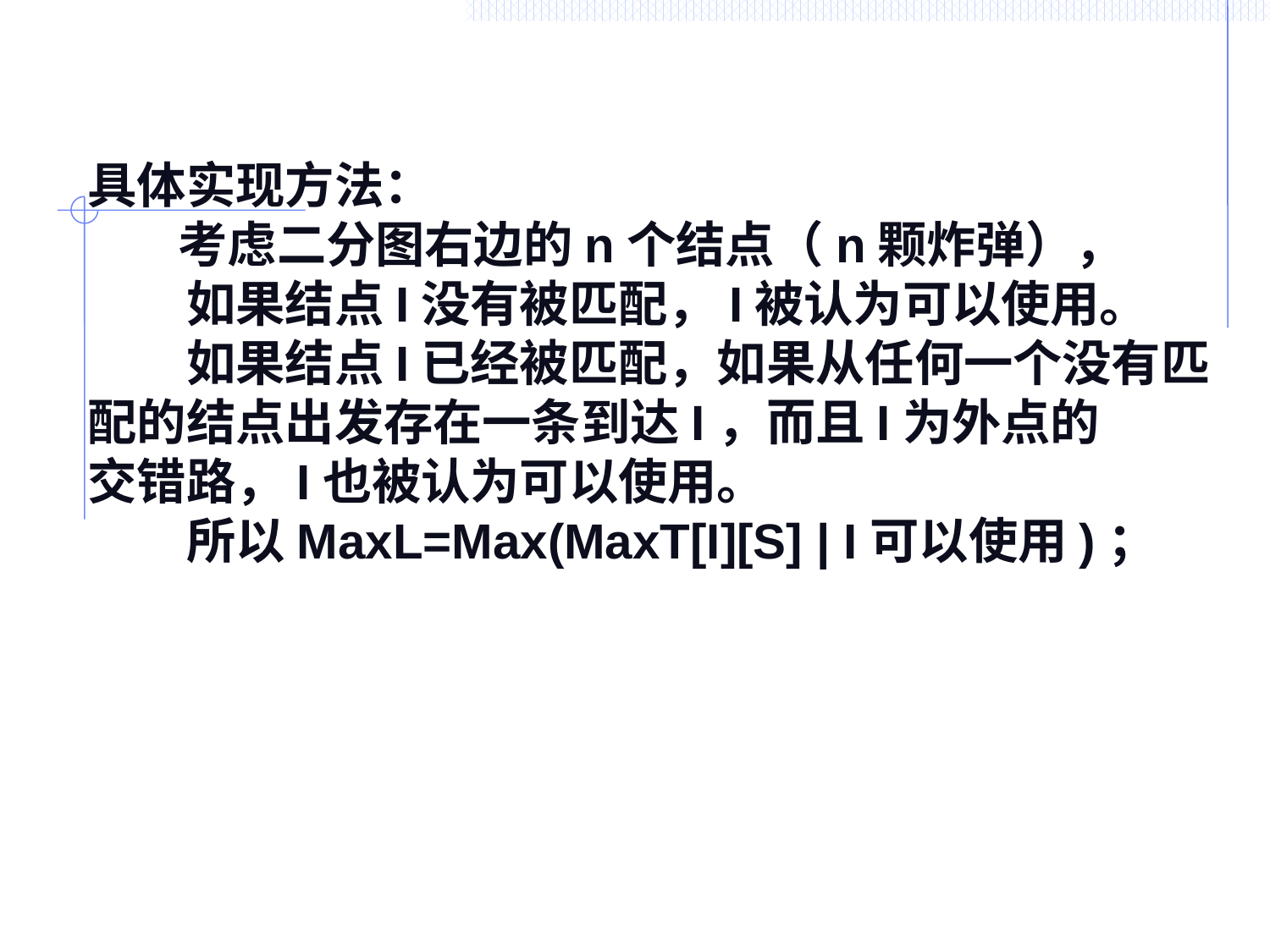

具体实现方法：
       考虑二分图右边的n个结点（n颗炸弹），
　　如果结点I没有被匹配，I被认为可以使用。
　　如果结点I已经被匹配，如果从任何一个没有匹配的结点出发存在一条到达I，而且I为外点的
交错路，I也被认为可以使用。
　　所以MaxL=Max(MaxT[I][S] | I可以使用)；